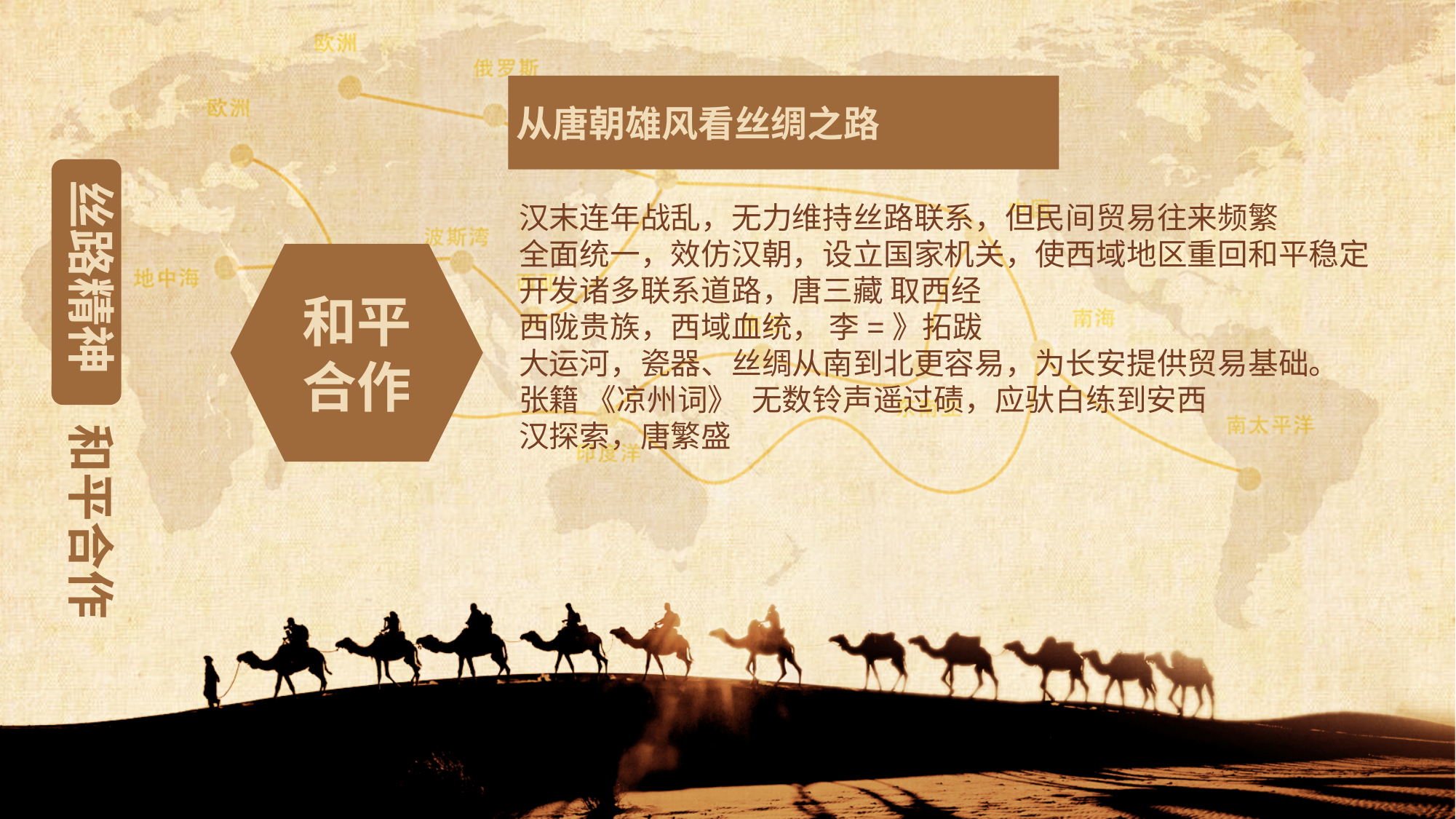

从唐朝雄风看丝绸之路

丝路精神
汉末连年战乱，无力维持丝路联系，但民间贸易往来频繁
全面统一，效仿汉朝，设立国家机关，使西域地区重回和平稳定
开发诸多联系道路，唐三藏 取西经
西陇贵族，西域血统， 李=》拓跋
大运河，瓷器、丝绸从南到北更容易，为长安提供贸易基础。
张籍 《凉州词》  无数铃声遥过碛，应驮白练到安西
汉探索，唐繁盛
和平合作
和平合作